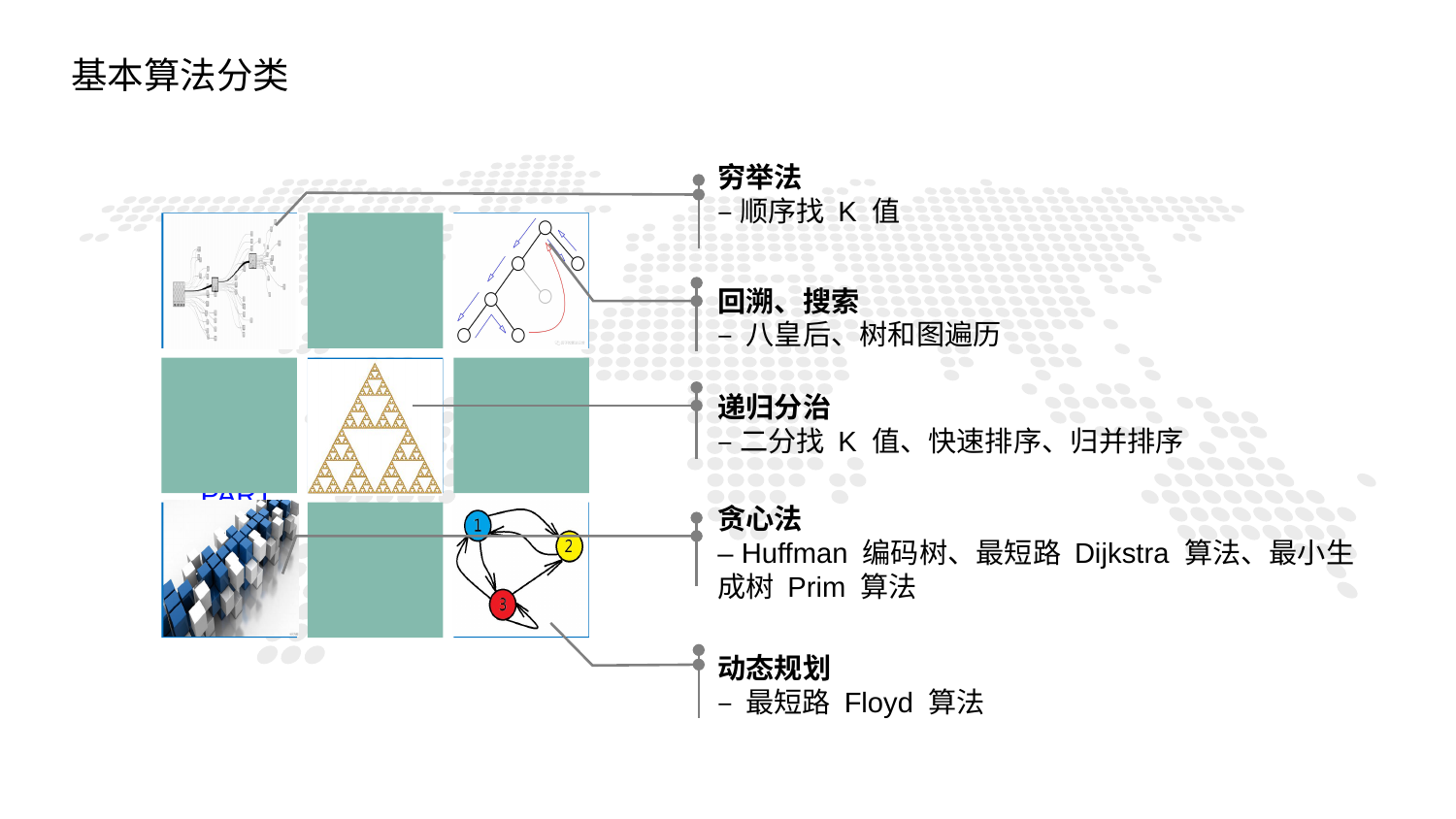

基本算法分类
穷举法
–顺序找 K 值

1

回溯、搜索
– 八皇后、树和图遍历

递归分治
–二分找 K 值、快速排序、归并排序
PART  ONE

贪心法
– Huffman 编码树、最短路 Dijkstra 算法、最小生成树 Prim 算法
动态规划
– 最短路 Floyd 算法